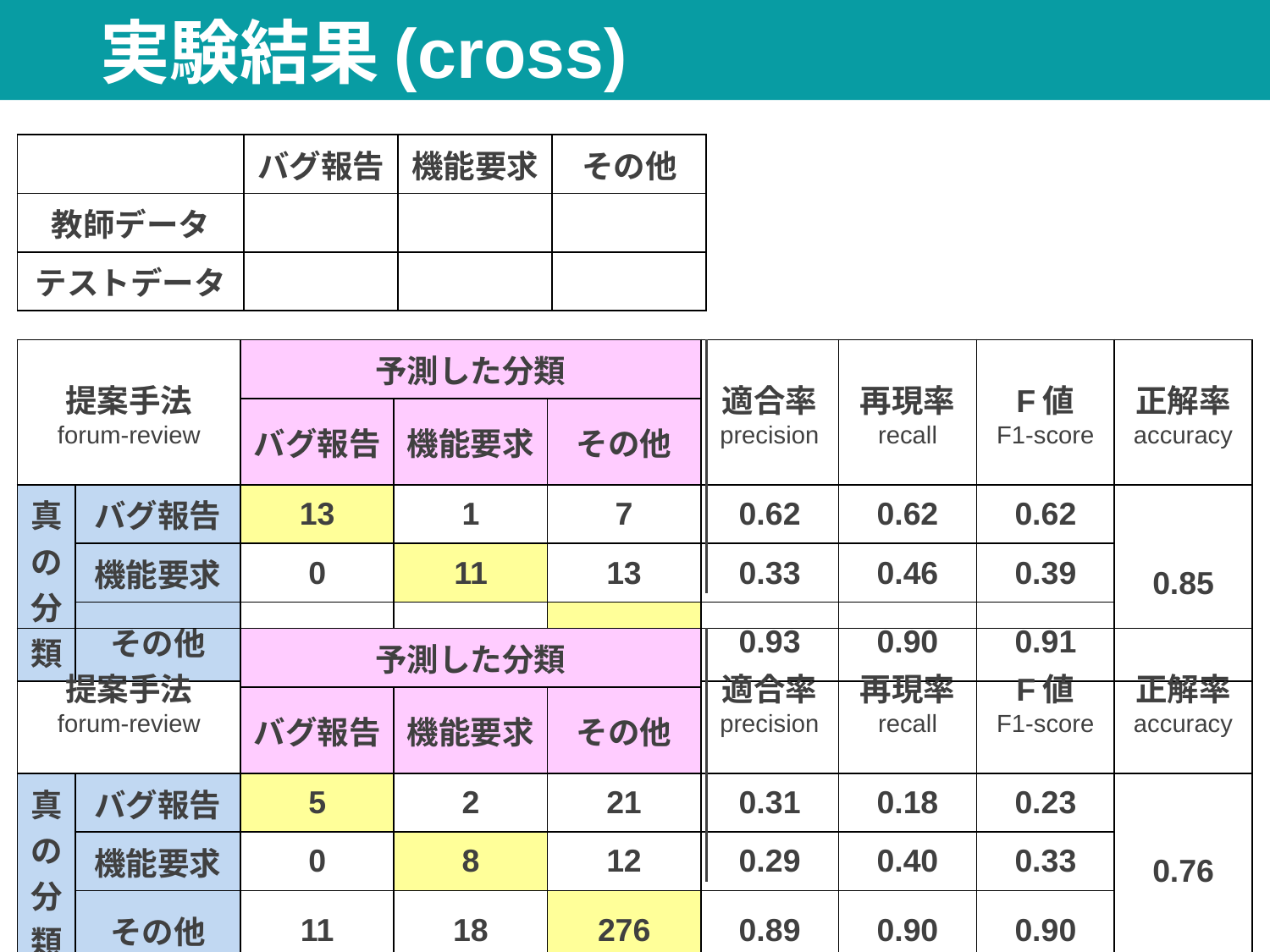

# 実験結果(cross)
|  | バグ報告 | 機能要求 | その他 |
| --- | --- | --- | --- |
| 教師データ |  |  |  |
| テストデータ |  |  |  |
| 提案手法 forum-review |  | 予測した分類 |  |  | 適合率 precision | 再現率 recall | F値 F1-score | 正解率 accuracy |
| --- | --- | --- | --- | --- | --- | --- | --- | --- |
|  |  | バグ報告 | 機能要求 | その他 |  |  |  |  |
| 真の分類 | バグ報告 | 13 | 1 | 7 | 0.62 | 0.62 | 0.62 | 0.85 |
|  | 機能要求 | 0 | 11 | 13 | 0.33 | 0.46 | 0.39 |  |
|  | その他 | 8 | 21 | 258 | 0.93 | 0.90 | 0.91 |  |
| 提案手法 forum-review |  | 予測した分類 |  |  | 適合率 precision | 再現率 recall | F値 F1-score | 正解率 accuracy |
| --- | --- | --- | --- | --- | --- | --- | --- | --- |
|  |  | バグ報告 | 機能要求 | その他 |  |  |  |  |
| 真の分類 | バグ報告 | 5 | 2 | 21 | 0.31 | 0.18 | 0.23 | 0.76 |
|  | 機能要求 | 0 | 8 | 12 | 0.29 | 0.40 | 0.33 |  |
|  | その他 | 11 | 18 | 276 | 0.89 | 0.90 | 0.90 |  |